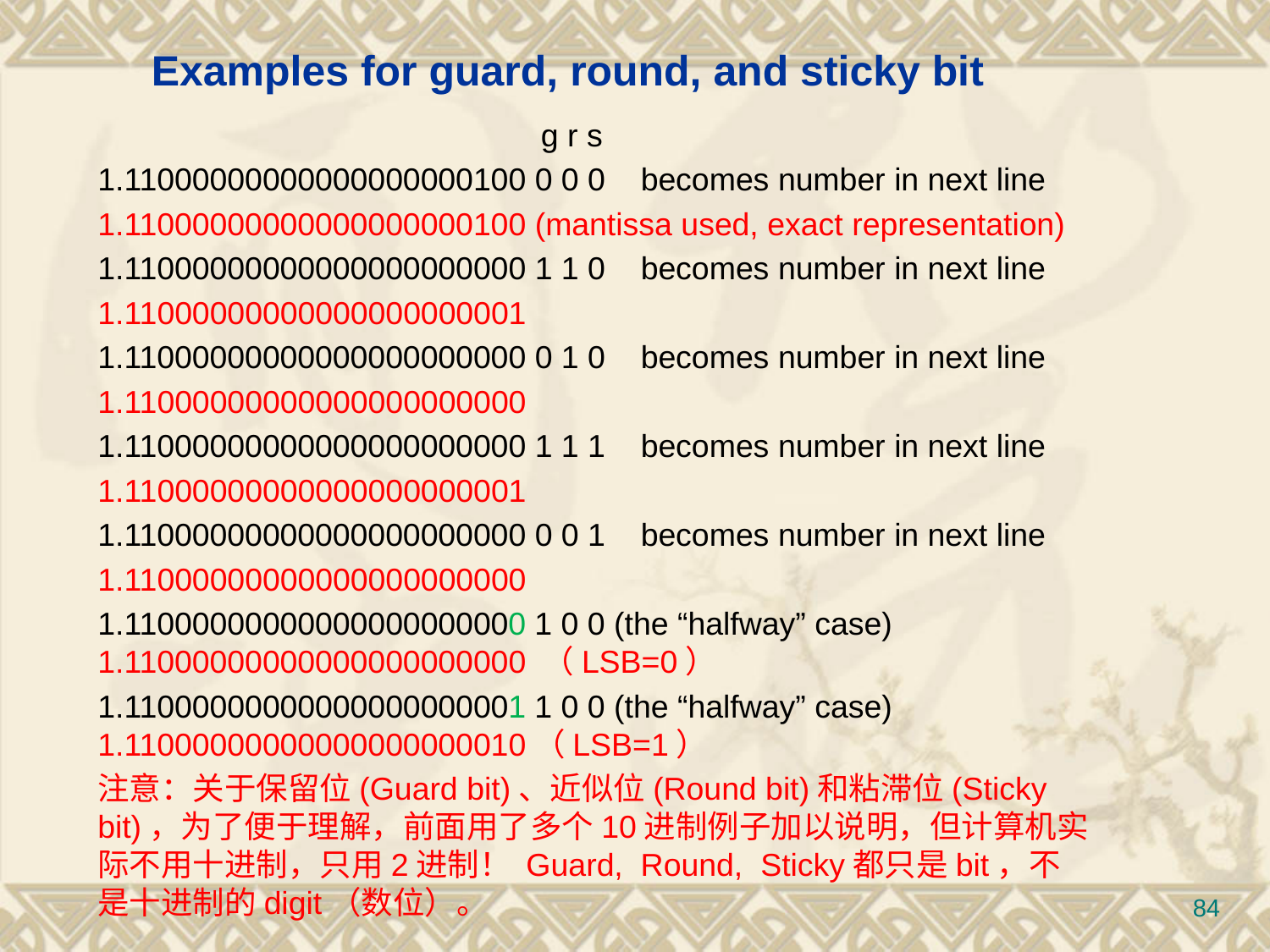

# Examples for guard, round, and sticky bit
			       g r s
1.11000000000000000000100 0 0 0    becomes number in next line
1.11000000000000000000100 (mantissa used, exact representation)
1.11000000000000000000000 1 1 0    becomes number in next line
1.11000000000000000000001
1.11000000000000000000000 0 1 0    becomes number in next line
1.11000000000000000000000
1.11000000000000000000000 1 1 1    becomes number in next line
1.11000000000000000000001
1.11000000000000000000000 0 0 1    becomes number in next line
1.11000000000000000000000
1.11000000000000000000000 1 0 0 (the “halfway” case) 1.11000000000000000000000 （LSB=0）
1.11000000000000000000001 1 0 0 (the “halfway” case) 1.11000000000000000000010（LSB=1）
注意：关于保留位(Guard bit)、近似位(Round bit)和粘滞位(Sticky bit)，为了便于理解，前面用了多个10进制例子加以说明，但计算机实际不用十进制，只用2进制！ Guard,  Round,  Sticky都只是bit，不是十进制的digit（数位）。

84